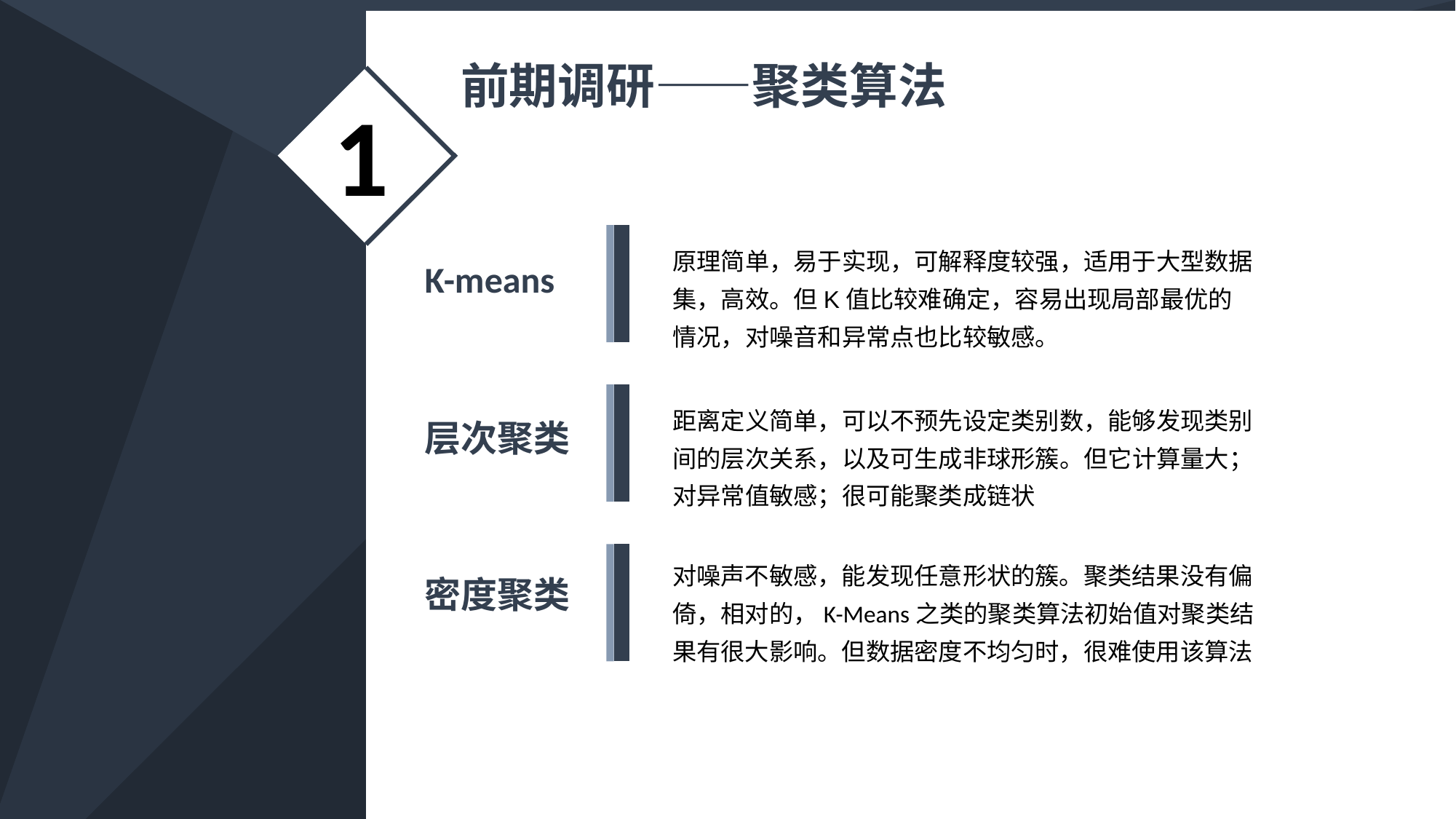

前期调研——聚类算法

1
原理简单，易于实现，可解释度较强，适用于大型数据集，高效。但K值比较难确定，容易出现局部最优的情况，对噪音和异常点也比较敏感。
K-means
距离定义简单，可以不预先设定类别数，能够发现类别间的层次关系，以及可生成非球形簇。但它计算量大；对异常值敏感；很可能聚类成链状
层次聚类
对噪声不敏感，能发现任意形状的簇。聚类结果没有偏倚，相对的，K-Means之类的聚类算法初始值对聚类结果有很大影响。但数据密度不均匀时，很难使用该算法
密度聚类